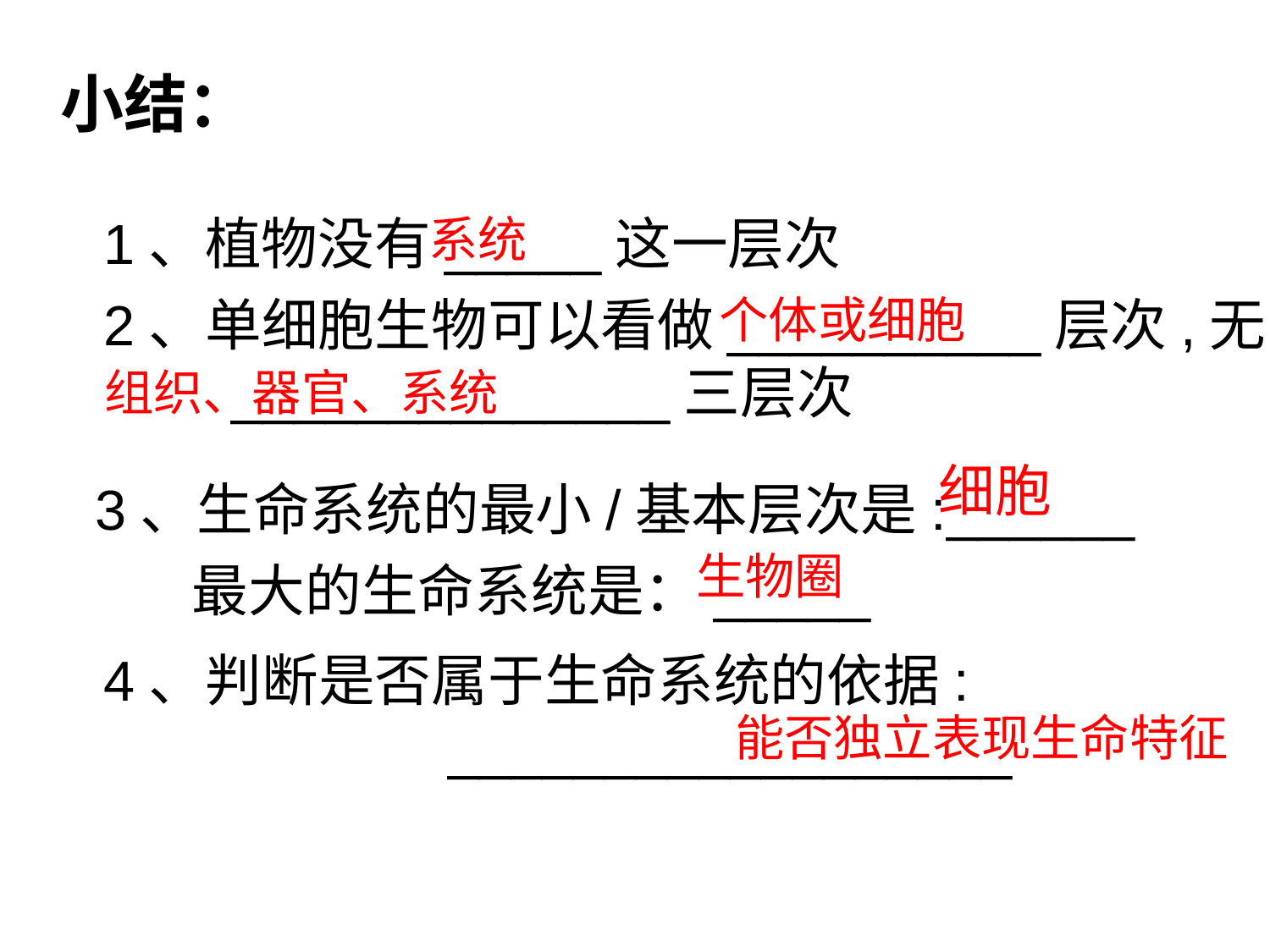

小结：
1、植物没有_____这一层次
系统
2、单细胞生物可以看做__________层次,无          ______________三层次
个体或细胞
组织、器官、系统
细胞
3、生命系统的最小/基本层次是:______
生物圈
最大的生命系统是：_____
4、判断是否属于生命系统的依据:
                      __________________
能否独立表现生命特征